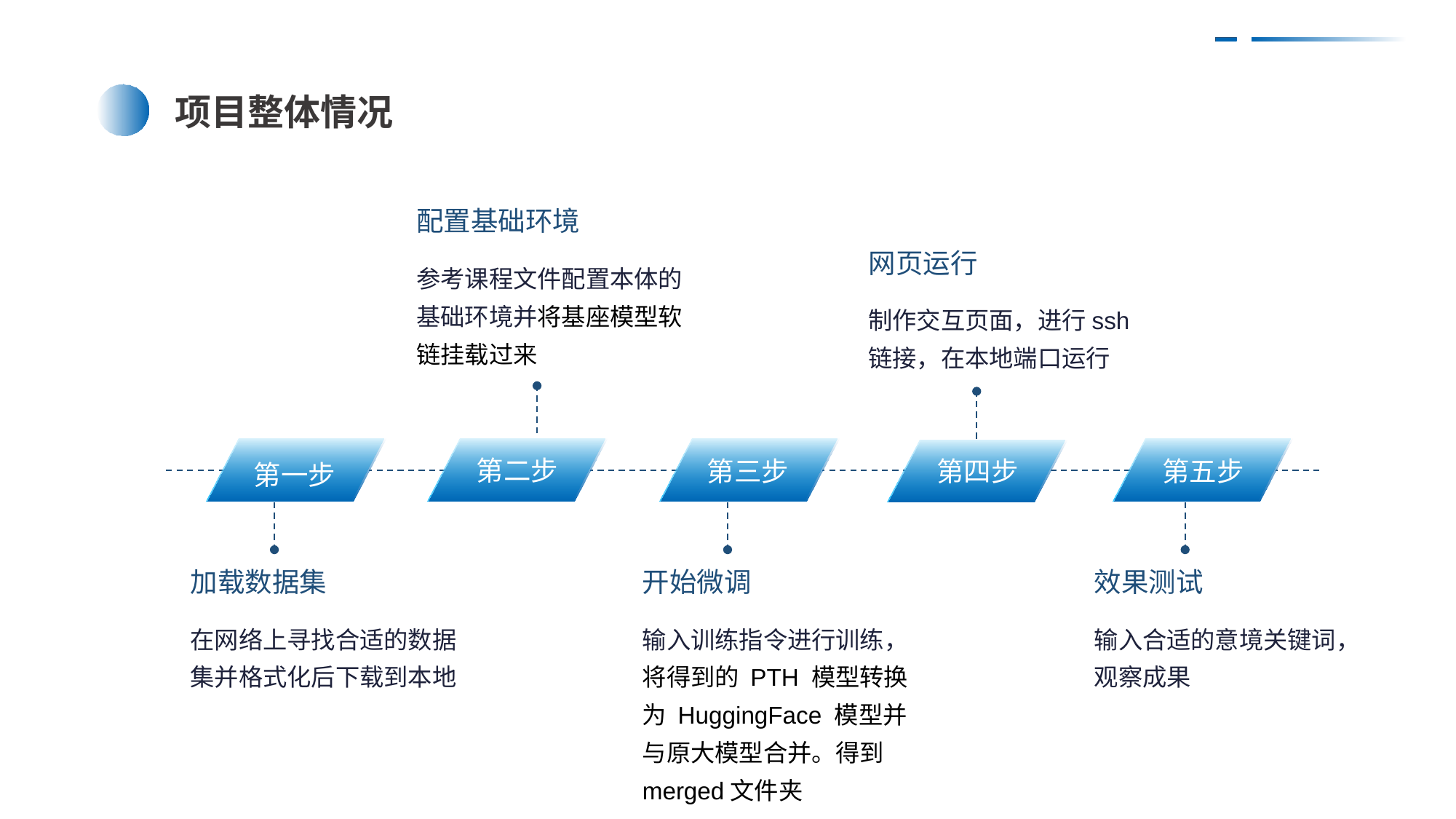

项目整体情况
配置基础环境
参考课程文件配置本体的基础环境并将基座模型软链挂载过来

网页运行
制作交互页面，进行ssh链接，在本地端口运行

第二步

第三步

第五步

第四步
第一步
第四步
加载数据集
在网络上寻找合适的数据集并格式化后下载到本地
开始微调
输入训练指令进行训练，将得到的 PTH 模型转换为 HuggingFace 模型并与原大模型合并。得到merged文件夹

效果测试
输入合适的意境关键词，观察成果